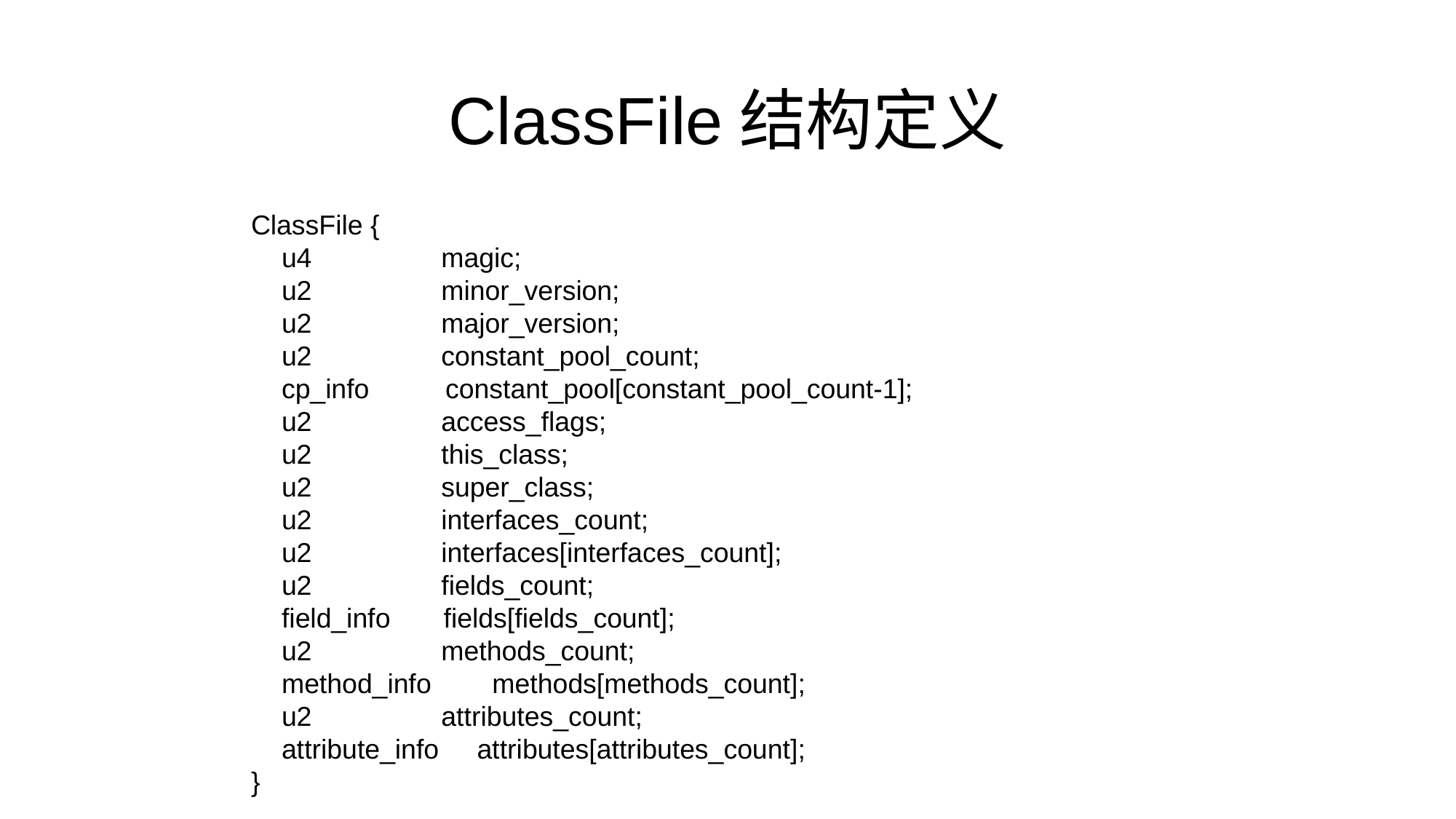

# ClassFile结构定义
ClassFile {
    u4                 magic;
    u2                 minor_version;
    u2                 major_version;
    u2                 constant_pool_count;
    cp_info          constant_pool[constant_pool_count-1];
    u2                 access_flags;
    u2                 this_class;
    u2                 super_class;
    u2                 interfaces_count;
    u2                 interfaces[interfaces_count];
    u2                 fields_count;
    field_info       fields[fields_count];
    u2                 methods_count;
    method_info        methods[methods_count];
    u2                 attributes_count;
    attribute_info     attributes[attributes_count];
}